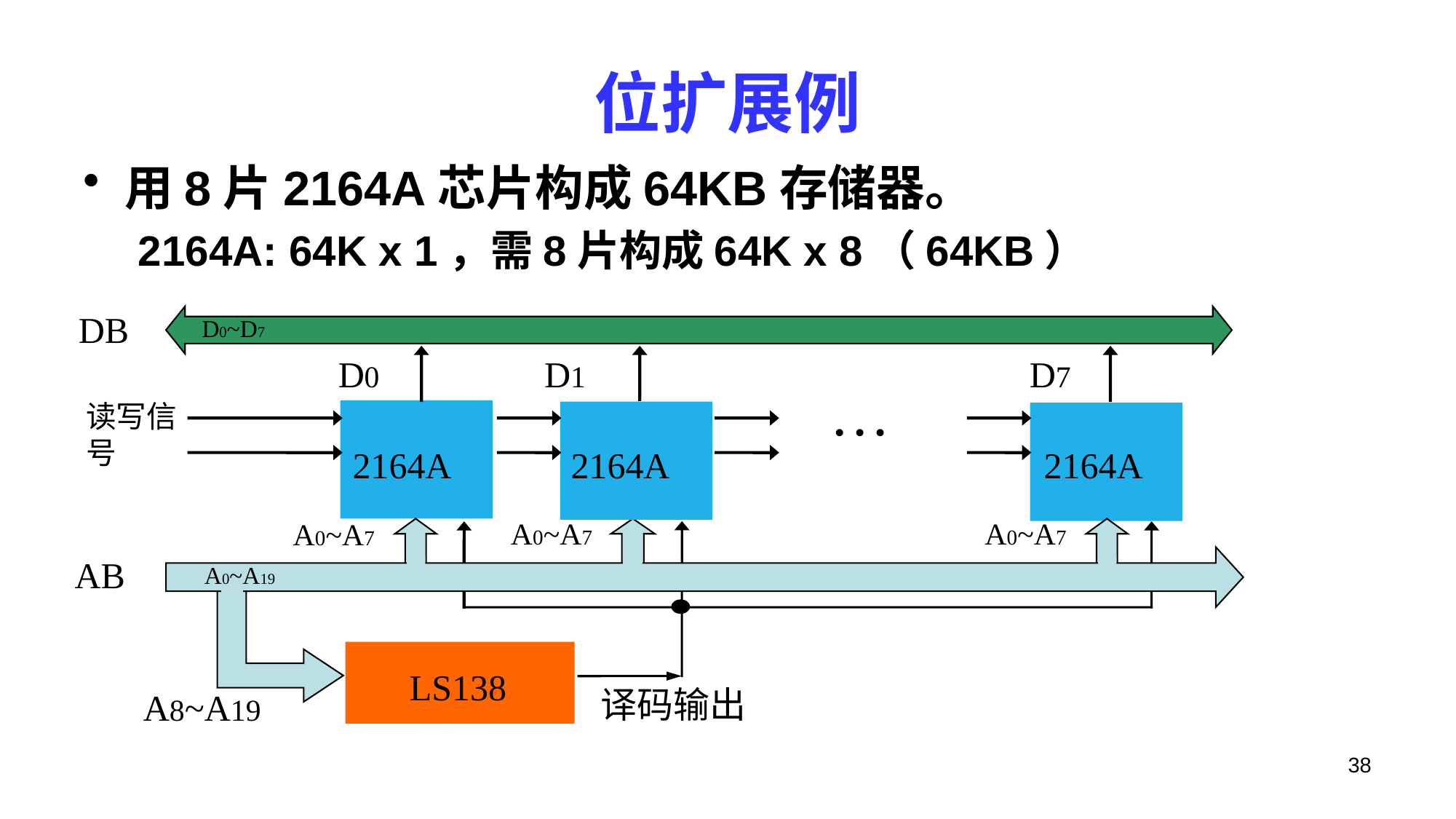

# 位扩展例
用8片2164A芯片构成64KB存储器。
2164A: 64K x 1，需8片构成64K x 8（64KB）
DB

D0~D7
D0

D1
D7

读写信号

…

2164A
2164A
2164A

A0~A7

A0~A7
A0~A7
AB

A0~A19

LS138

译码输出
A8~A19
38